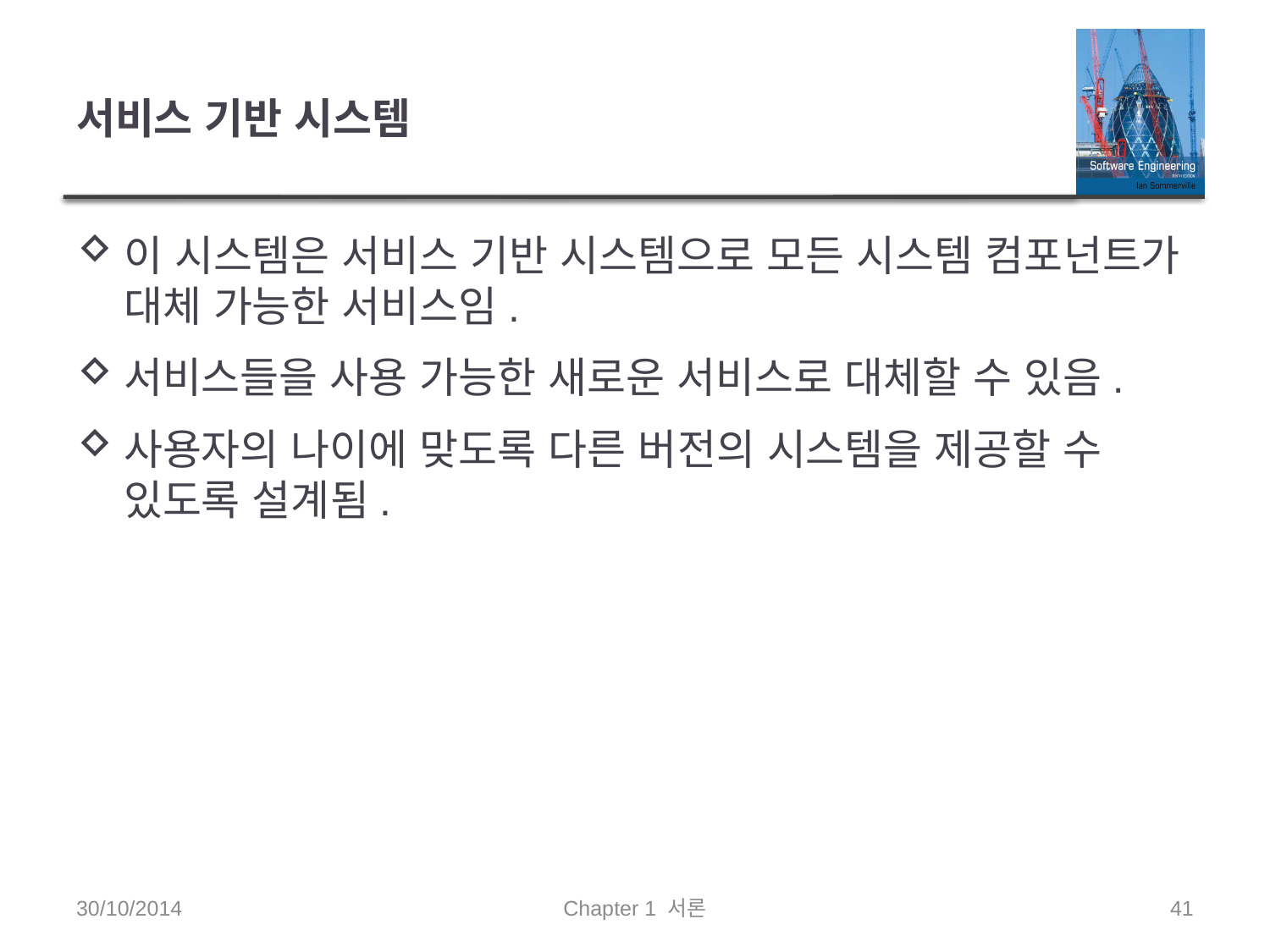

# 서비스 기반 시스템
이 시스템은 서비스 기반 시스템으로 모든 시스템 컴포넌트가 대체 가능한 서비스임.
서비스들을 사용 가능한 새로운 서비스로 대체할 수 있음.
사용자의 나이에 맞도록 다른 버전의 시스템을 제공할 수 있도록 설계됨.
30/10/2014
Chapter 1 서론
41